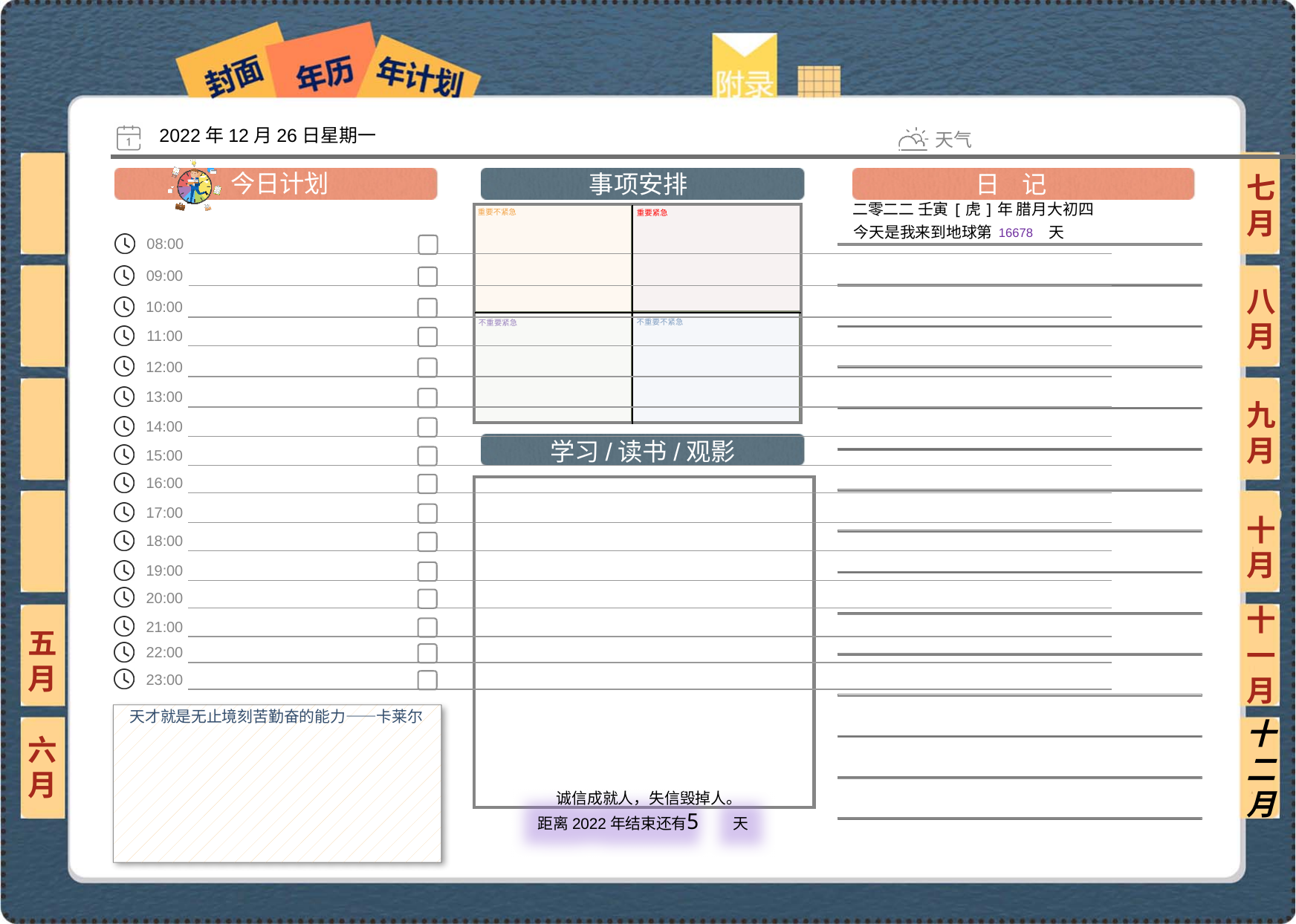

2022年12月26日星期一
七月
二零二二 壬寅[虎]年 腊月大初四
16678
八月
九月
十月
十一月
五月
天才就是无止境刻苦勤奋的能力——卡莱尔

六月
十二月
5
 诚信成就人，失信毁掉人。